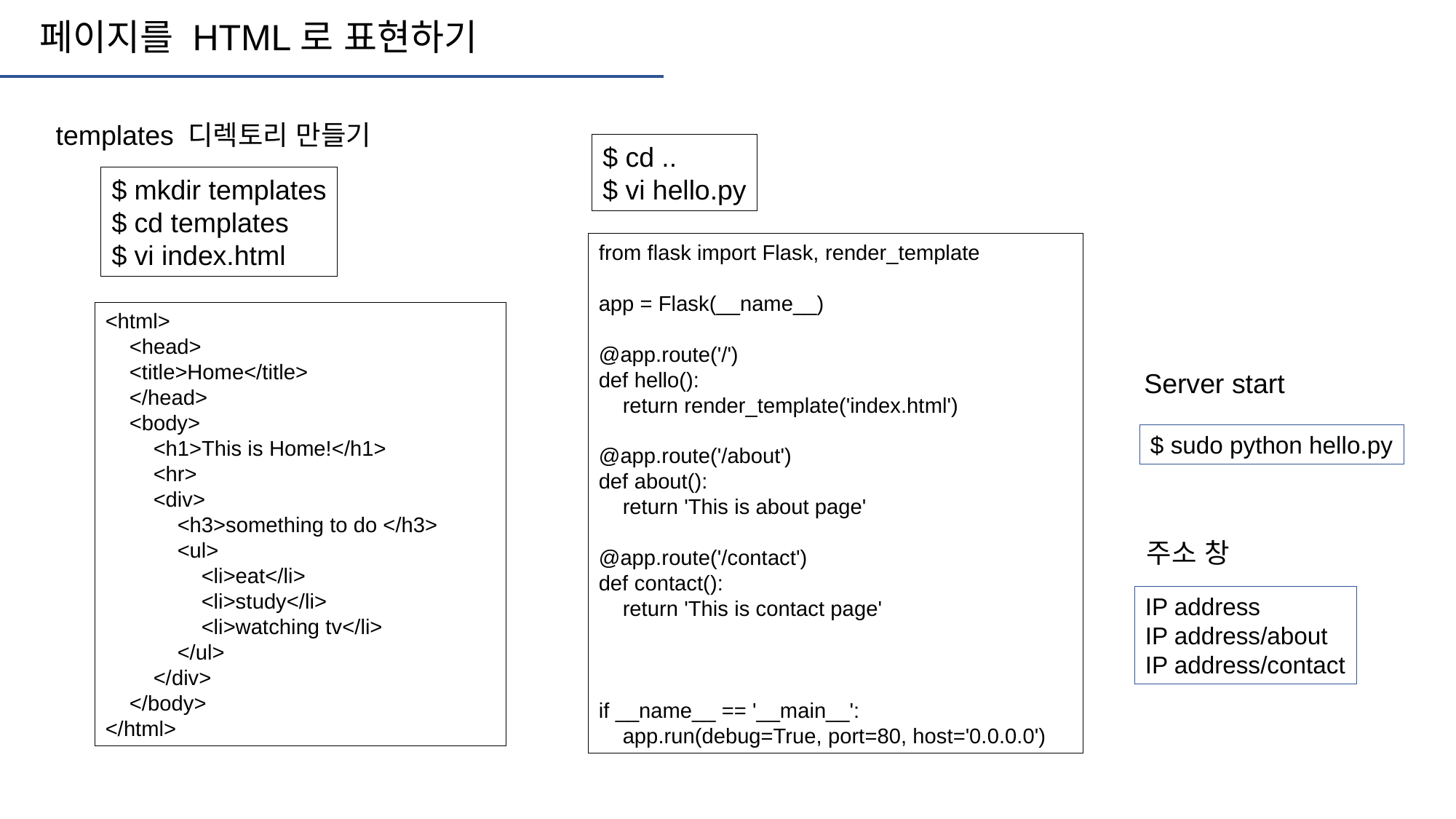

페이지를 HTML로 표현하기
templates 디렉토리 만들기
$ cd ..
$ vi hello.py
$ mkdir templates
$ cd templates
$ vi index.html
from flask import Flask, render_template

app = Flask(__name__)

@app.route('/')
def hello():
    return render_template('index.html')

@app.route('/about')
def about():
    return 'This is about page'

@app.route('/contact')
def contact():
    return 'This is contact page'

if __name__ == '__main__':
    app.run(debug=True, port=80, host='0.0.0.0')
<html>
    <head>
    <title>Home</title>
    </head>
    <body>
        <h1>This is Home!</h1>
        <hr>
        <div>
            <h3>something to do </h3>
            <ul>
                <li>eat</li>
                <li>study</li>
                <li>watching tv</li>
            </ul>
        </div>
    </body>
</html>
Server start
$ sudo python hello.py
주소 창
IP address
IP address/about
IP address/contact